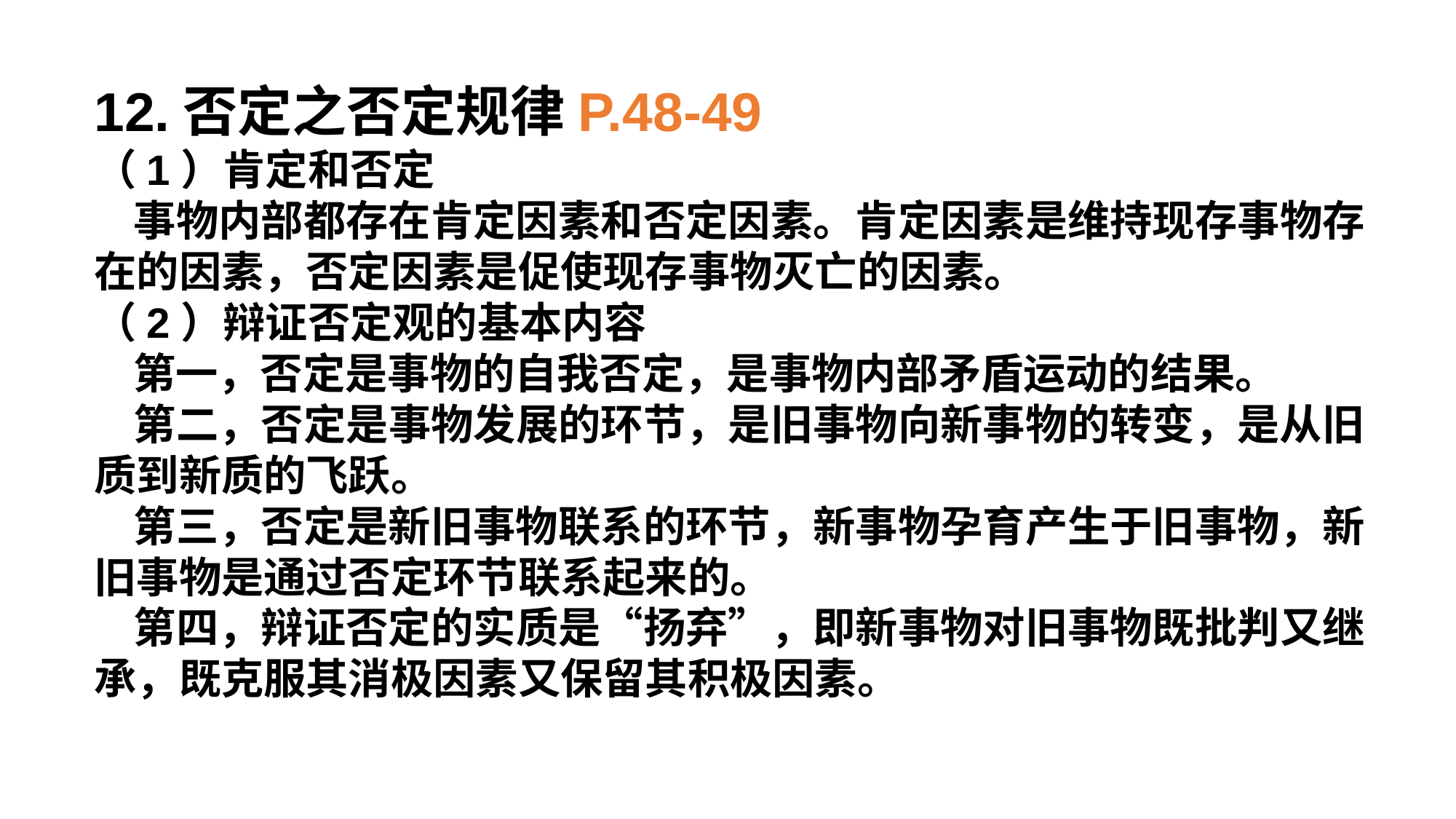

12.否定之否定规律P.48-49
（1）肯定和否定
   事物内部都存在肯定因素和否定因素。肯定因素是维持现存事物存在的因素，否定因素是促使现存事物灭亡的因素。
（2）辩证否定观的基本内容
   第一，否定是事物的自我否定，是事物内部矛盾运动的结果。
   第二，否定是事物发展的环节，是旧事物向新事物的转变，是从旧质到新质的飞跃。
   第三，否定是新旧事物联系的环节，新事物孕育产生于旧事物，新旧事物是通过否定环节联系起来的。
   第四，辩证否定的实质是“扬弃”，即新事物对旧事物既批判又继承，既克服其消极因素又保留其积极因素。